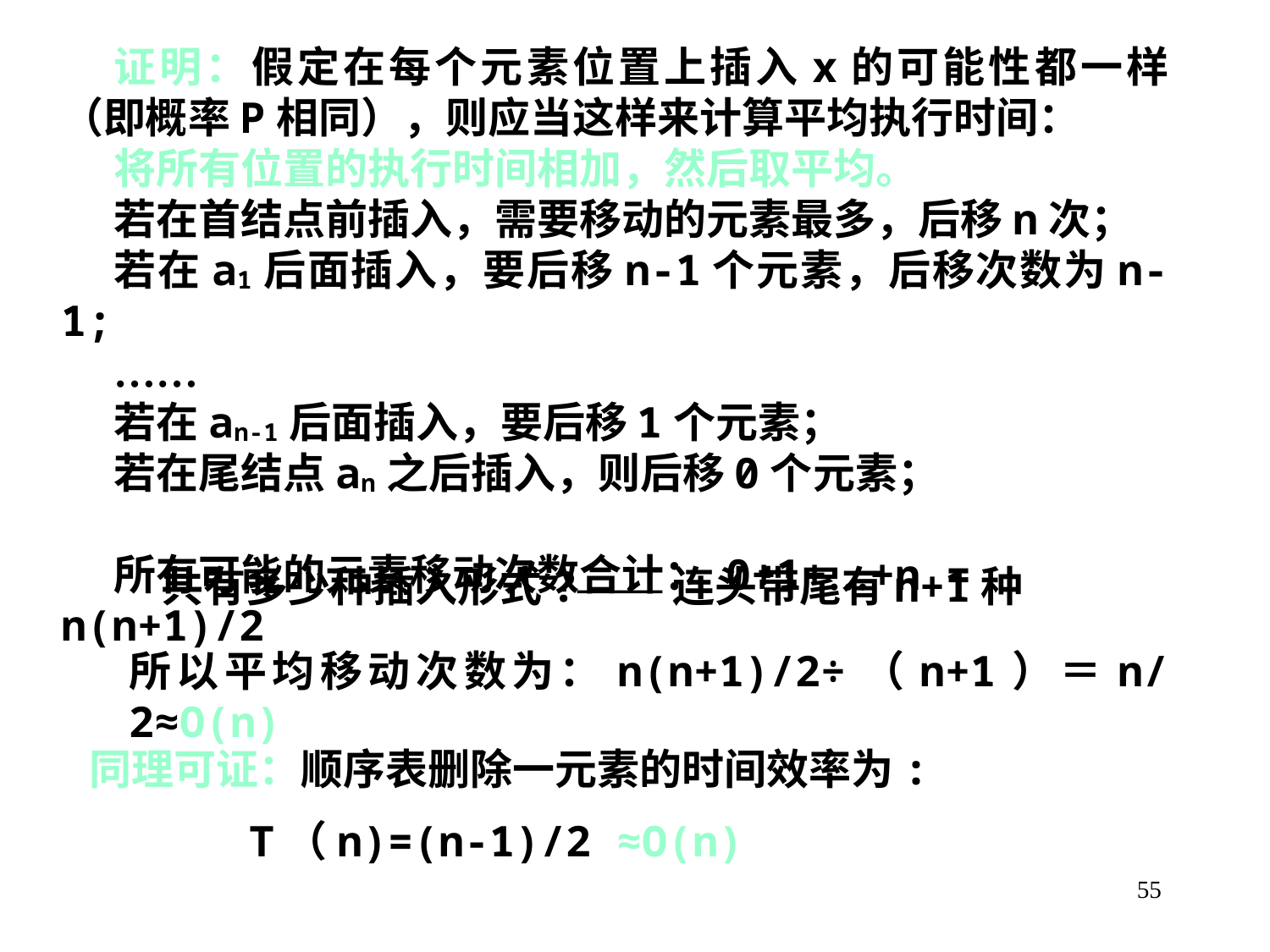

证明：假定在每个元素位置上插入x的可能性都一样（即概率P相同），则应当这样来计算平均执行时间：
将所有位置的执行时间相加，然后取平均。
若在首结点前插入，需要移动的元素最多，后移n次；
若在a1后面插入，要后移n-1个元素，后移次数为n-1;
……
若在an-1后面插入，要后移1个元素；
若在尾结点an之后插入，则后移0个元素；

所有可能的元素移动次数合计： 0+1+…+n = n(n+1)/2
共有多少种插入形式?——连头带尾有n+1种
所以平均移动次数为：n(n+1)/2÷（n+1）＝n/2≈O(n)
同理可证：顺序表删除一元素的时间效率为:
T（n)=(n-1)/2 ≈O(n)
55